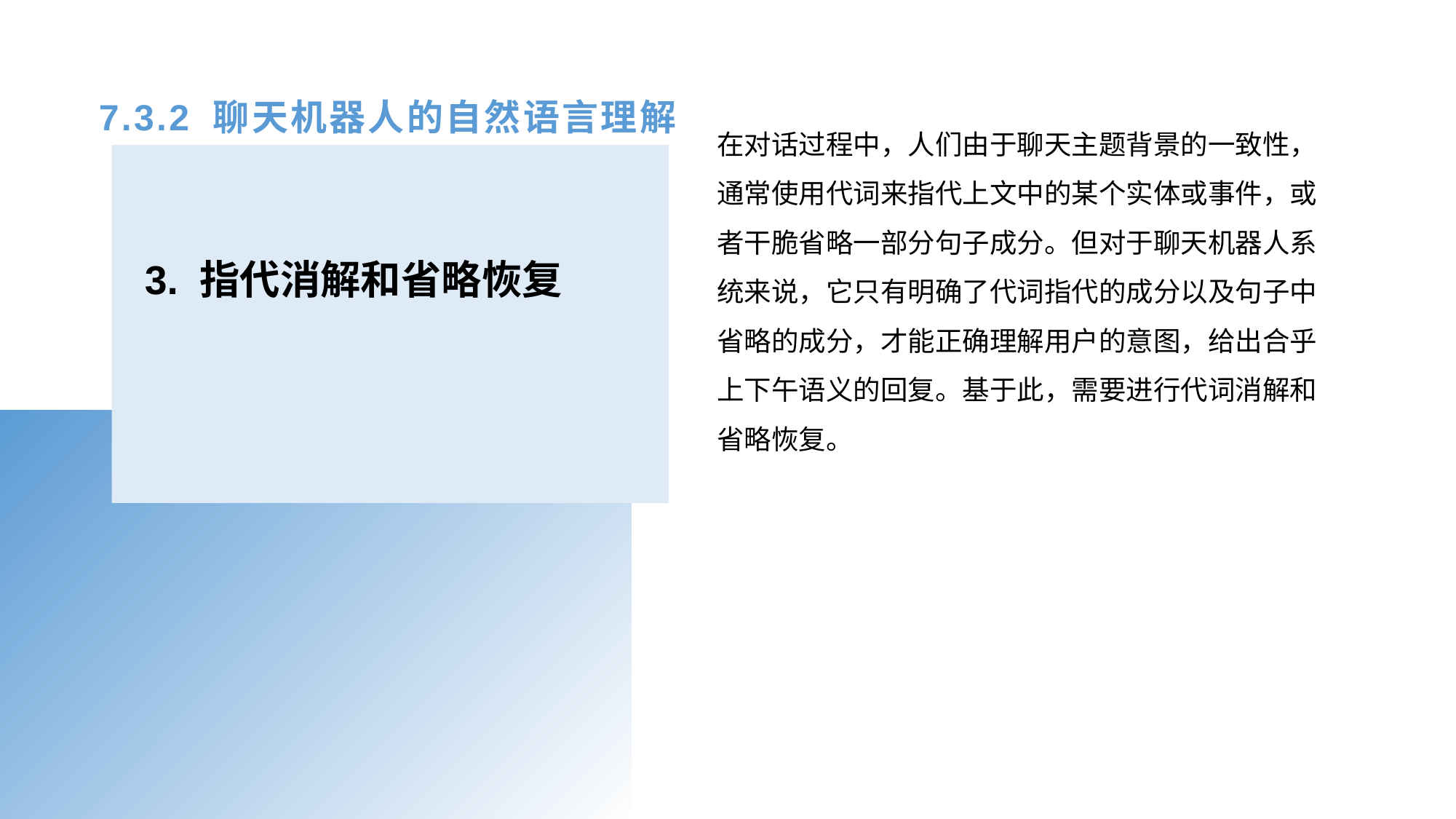

7.3.2 聊天机器人的自然语言理解
在对话过程中，人们由于聊天主题背景的一致性，通常使用代词来指代上文中的某个实体或事件，或者干脆省略一部分句子成分。但对于聊天机器人系统来说，它只有明确了代词指代的成分以及句子中省略的成分，才能正确理解用户的意图，给出合乎上下午语义的回复。基于此，需要进行代词消解和省略恢复。

3. 指代消解和省略恢复